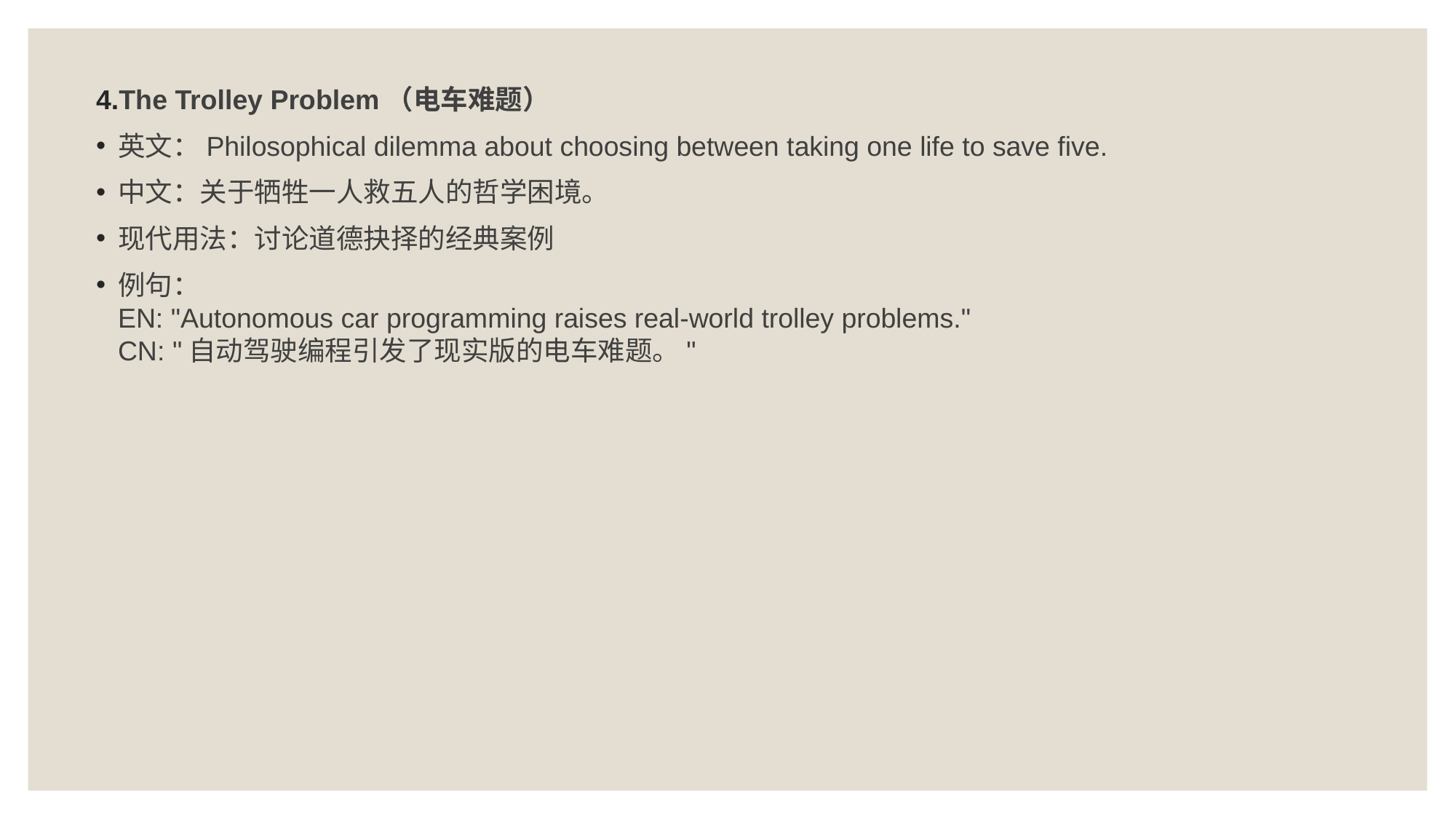

The Trolley Problem（电车难题）
英文：Philosophical dilemma about choosing between taking one life to save five.
中文：关于牺牲一人救五人的哲学困境。
现代用法：讨论道德抉择的经典案例
例句：
EN: "Autonomous car programming raises real-world trolley problems."
CN: "自动驾驶编程引发了现实版的电车难题。"

#